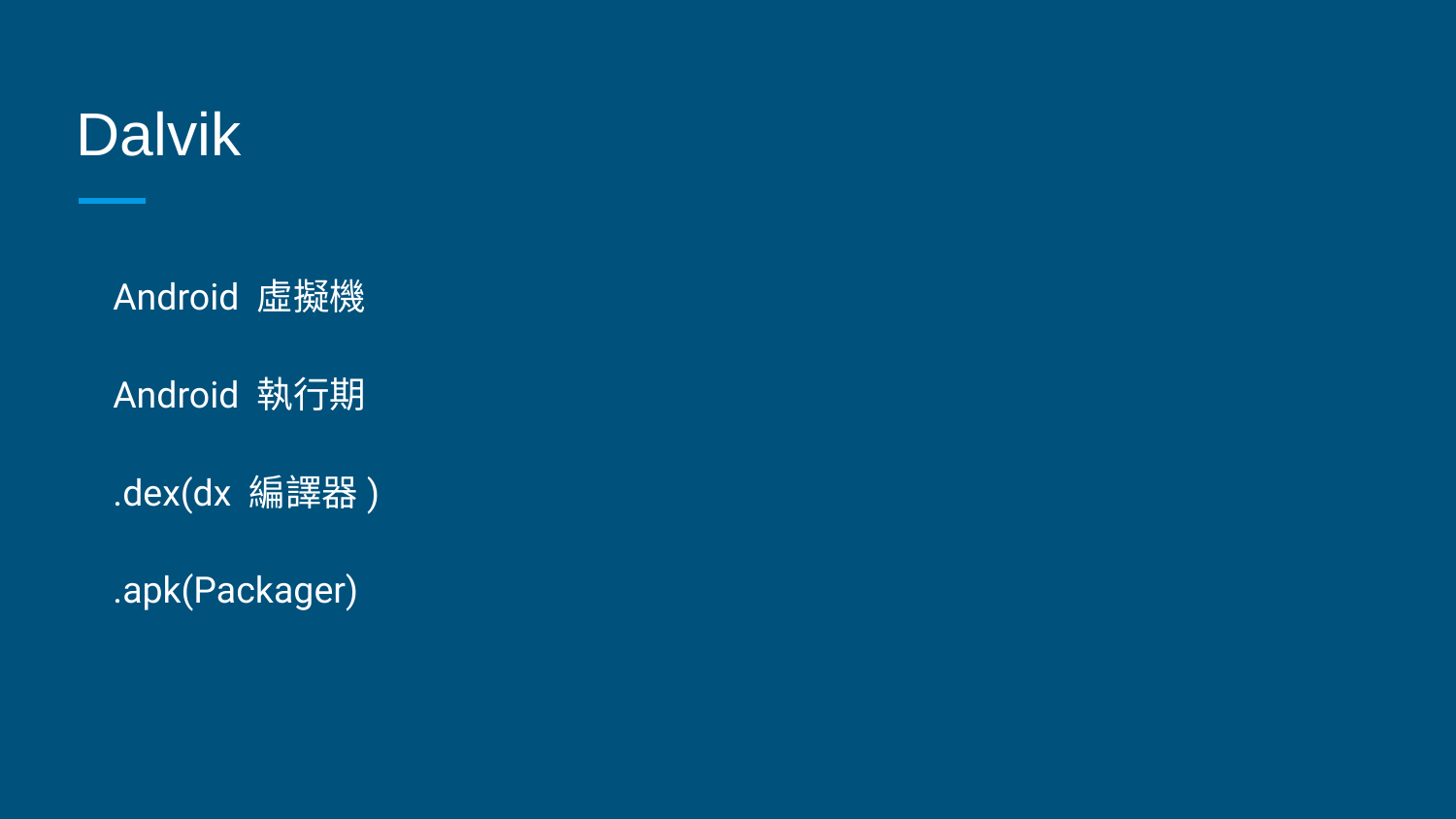

# Dalvik
Android 虛擬機
Android 執行期
.dex(dx 編譯器)
.apk(Packager)